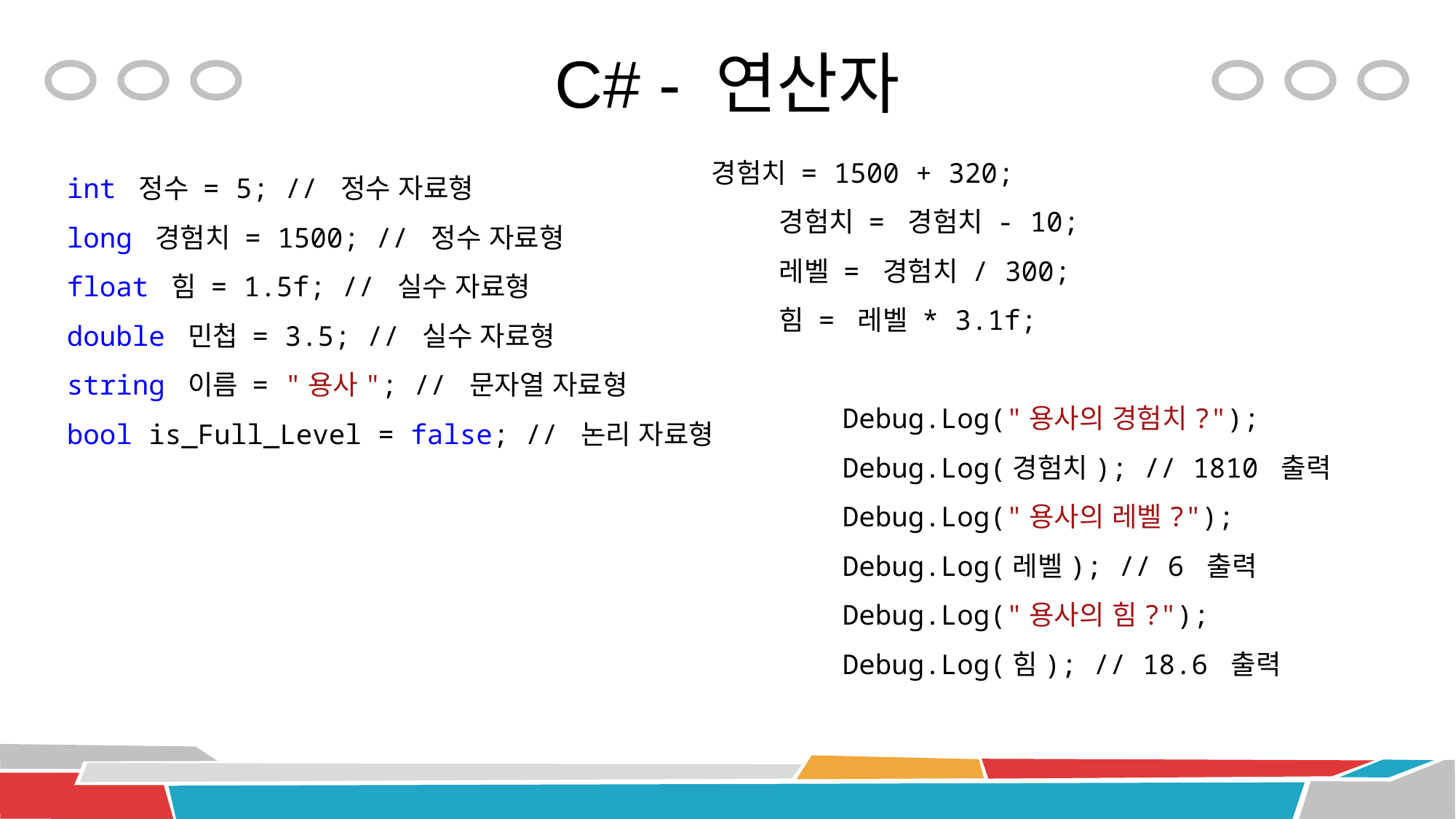

# C# - 연산자
경험치 = 1500 + 320;
        경험치 = 경험치 - 10;
        레벨 = 경험치 / 300;
        힘 = 레벨 * 3.1f;

        Debug.Log("용사의 경험치?");
        Debug.Log(경험치); // 1810 출력
        Debug.Log("용사의 레벨?");
        Debug.Log(레벨); // 6 출력
        Debug.Log("용사의 힘?");
        Debug.Log(힘); // 18.6 출력
    int 정수 = 5; // 정수 자료형
    long 경험치 = 1500; // 정수 자료형
    float 힘 = 1.5f; // 실수 자료형
    double 민첩 = 3.5; // 실수 자료형
    string 이름 = "용사"; // 문자열 자료형
    bool is_Full_Level = false; // 논리 자료형